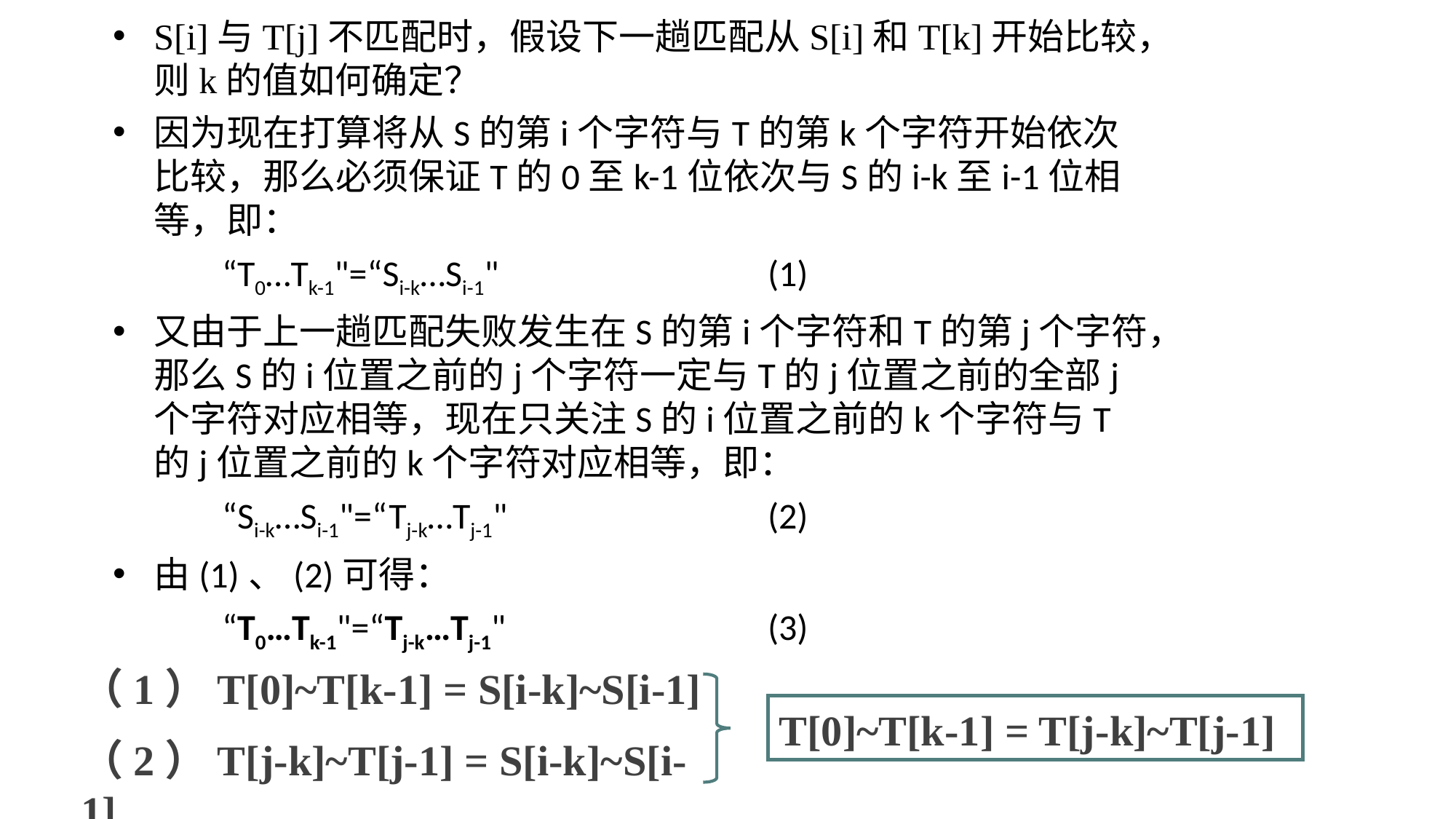

S[i]与T[j]不匹配时，假设下一趟匹配从S[i]和T[k]开始比较，则k的值如何确定？
因为现在打算将从S的第i个字符与T的第k个字符开始依次比较，那么必须保证T的0至k-1位依次与S的i-k至i-1位相等，即：
	“T0…Tk-1"=“Si-k…Si-1"			(1)
又由于上一趟匹配失败发生在S的第i个字符和T的第j个字符，那么S的i位置之前的j个字符一定与T的j位置之前的全部j个字符对应相等，现在只关注S的i位置之前的k个字符与T的j位置之前的k个字符对应相等，即：
	“Si-k…Si-1"=“Tj-k…Tj-1"			(2)
由(1)、(2)可得：
	“T0…Tk-1"=“Tj-k…Tj-1"			(3)

（1）T[0]~T[k-1] = S[i-k]~S[i-1]

T[0]~T[k-1] = T[j-k]~T[j-1]
（2）T[j-k]~T[j-1] = S[i-k]~S[i-1]